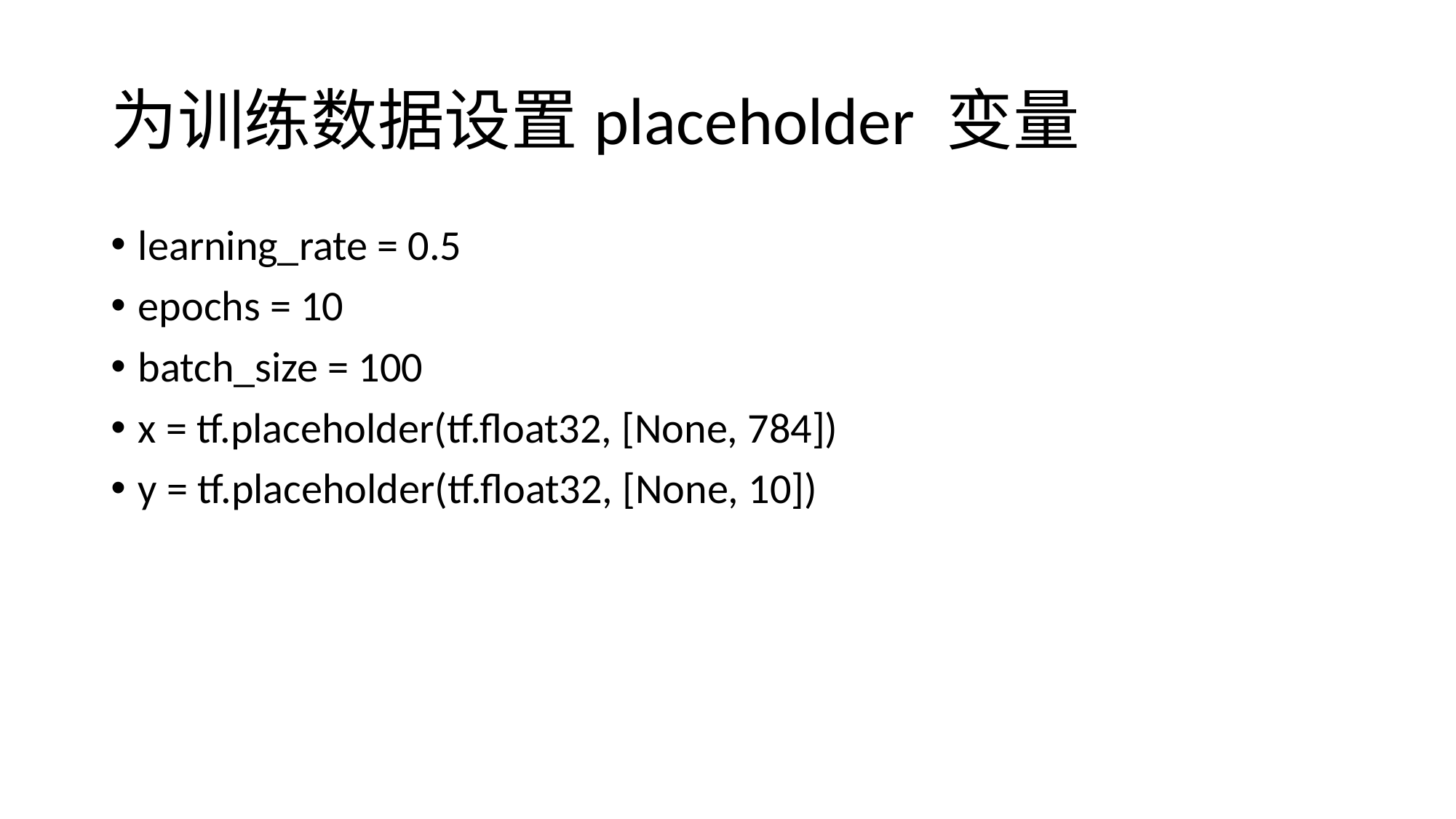

# 为训练数据设置placeholder 变量
learning_rate = 0.5
epochs = 10
batch_size = 100
x = tf.placeholder(tf.float32, [None, 784])
y = tf.placeholder(tf.float32, [None, 10])